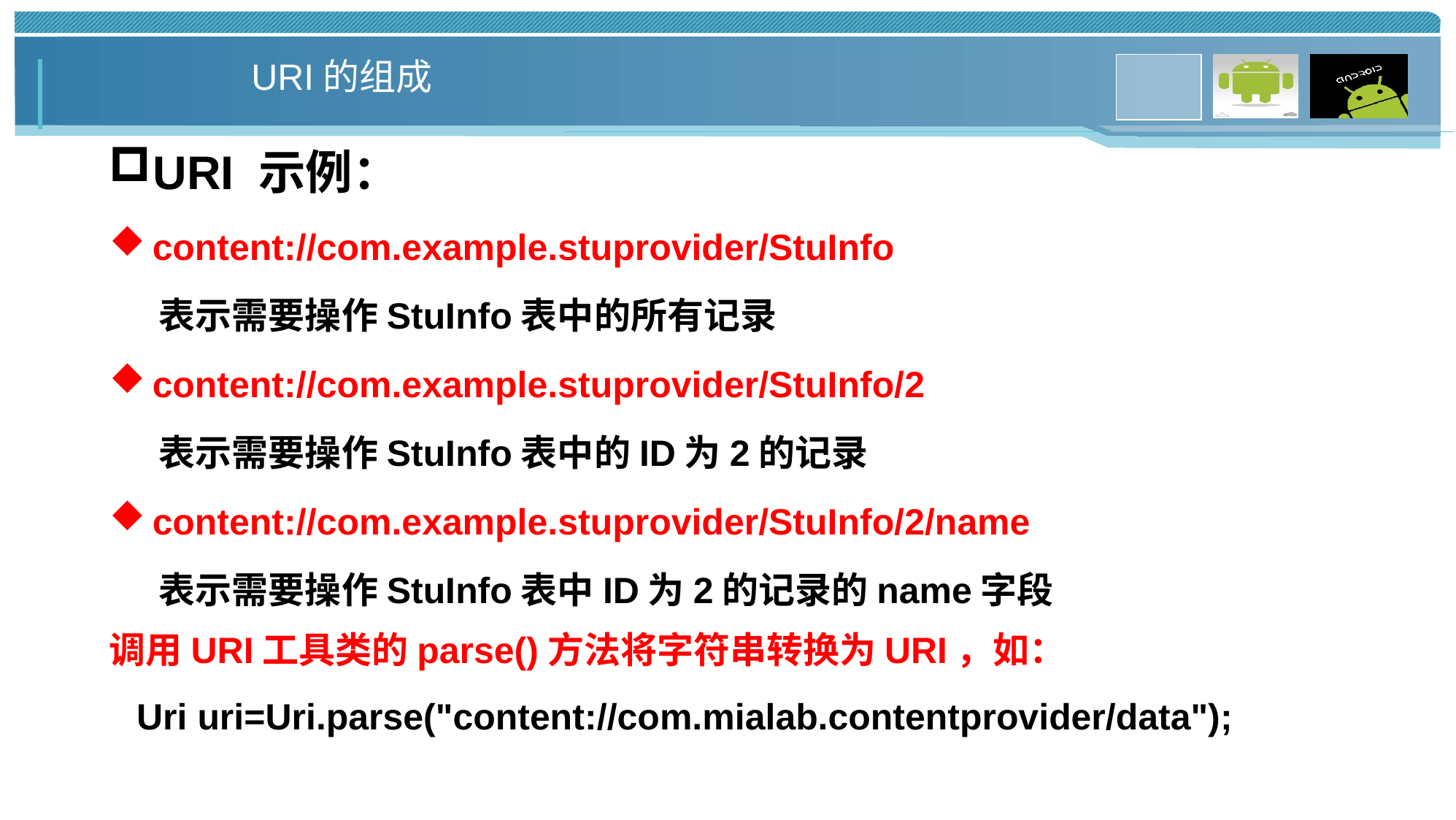

URI的组成

URI 示例：
content://com.example.stuprovider/StuInfo
     表示需要操作StuInfo表中的所有记录
content://com.example.stuprovider/StuInfo/2
     表示需要操作StuInfo表中的ID为2的记录
content://com.example.stuprovider/StuInfo/2/name
     表示需要操作StuInfo表中ID为2的记录的name字段
调用URI工具类的parse()方法将字符串转换为URI，如：
	Uri uri=Uri.parse("content://com.mialab.contentprovider/data");